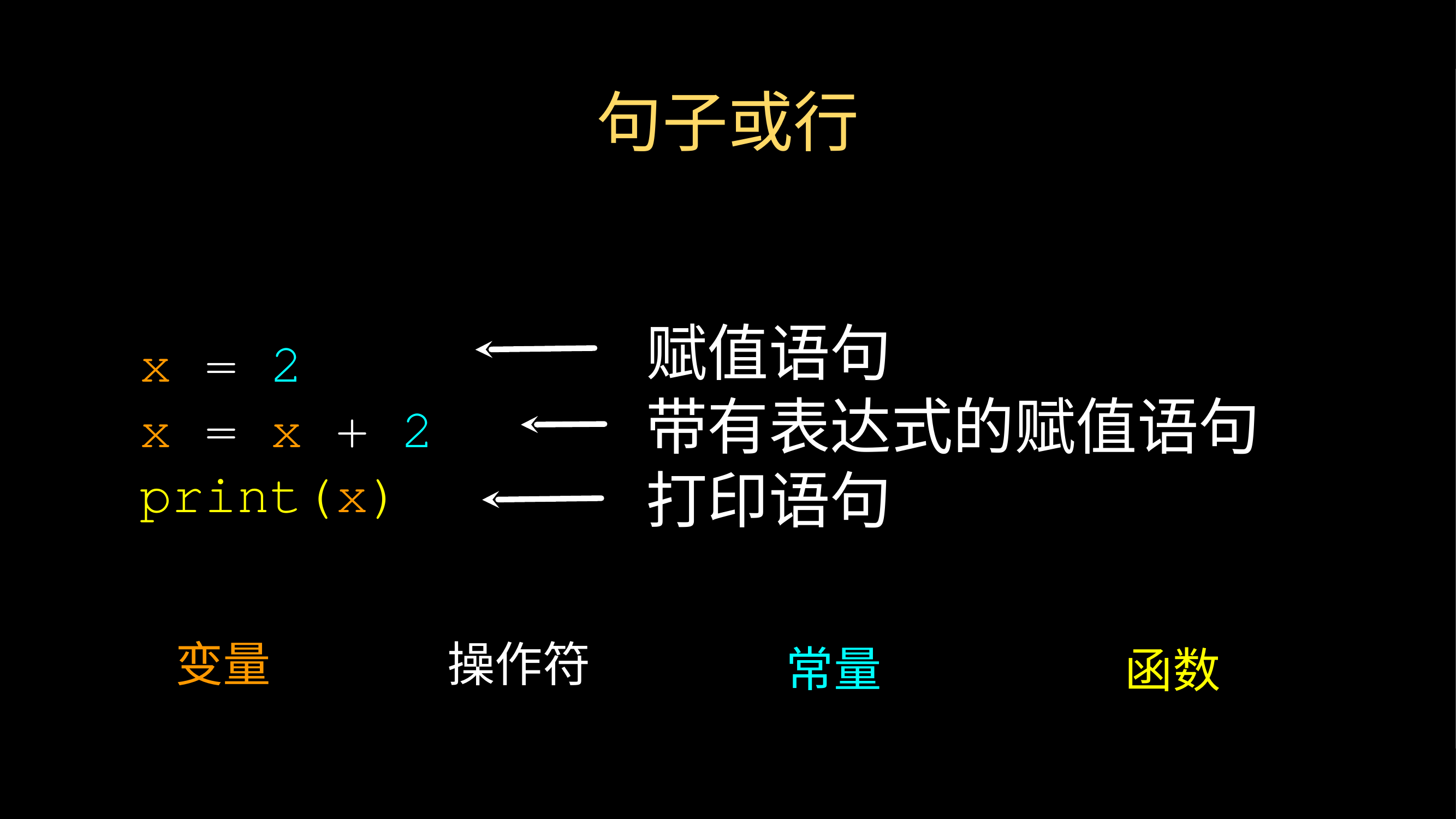

# 句子或行
赋值语句
带有表达式的赋值语句
打印语句
x = 2
x = x + 2
print(x)

变量
操作符
常量
函数